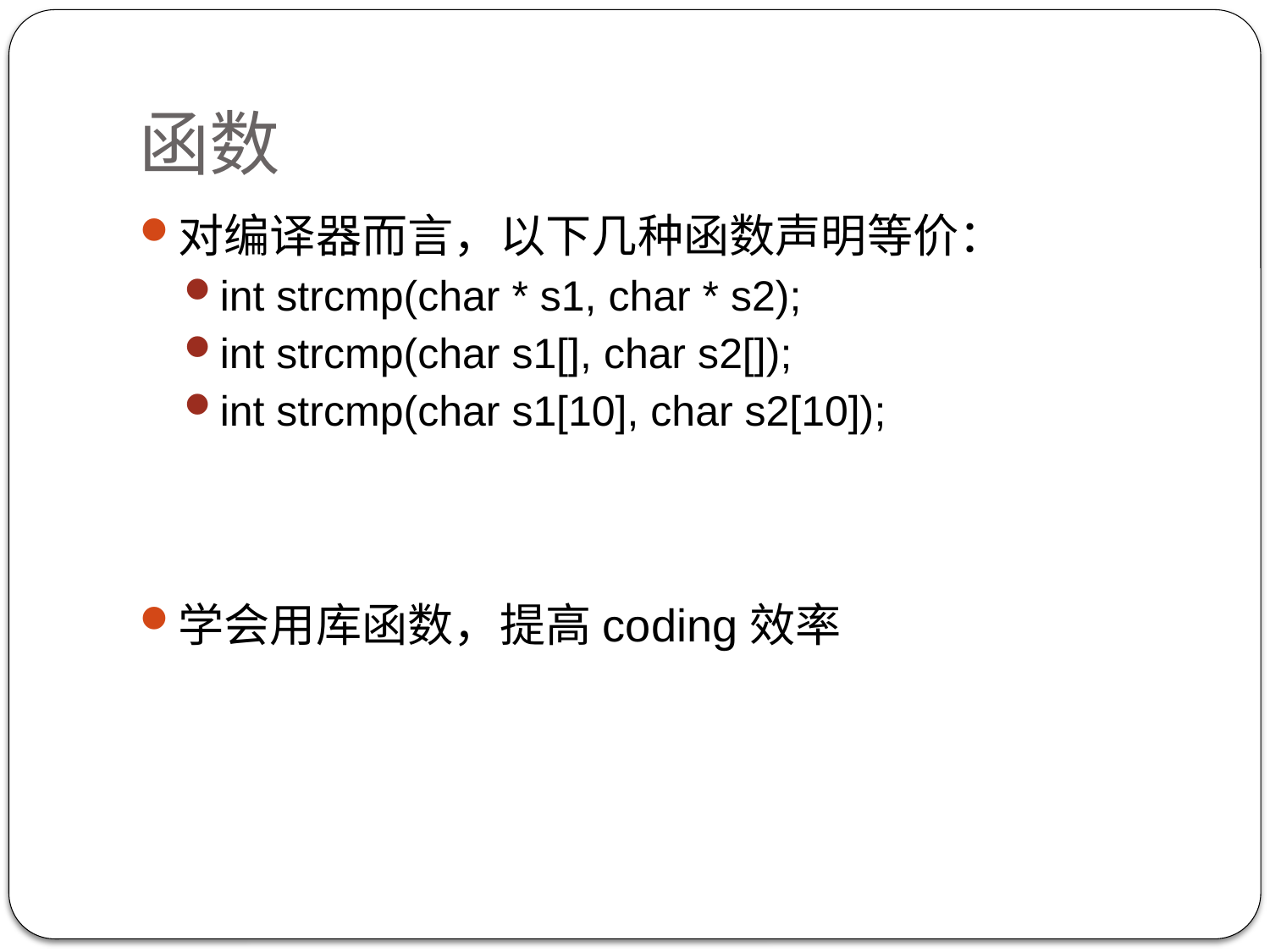

# 函数
对编译器而言，以下几种函数声明等价：
int strcmp(char * s1, char * s2);
int strcmp(char s1[], char s2[]);
int strcmp(char s1[10], char s2[10]);

学会用库函数，提高coding效率